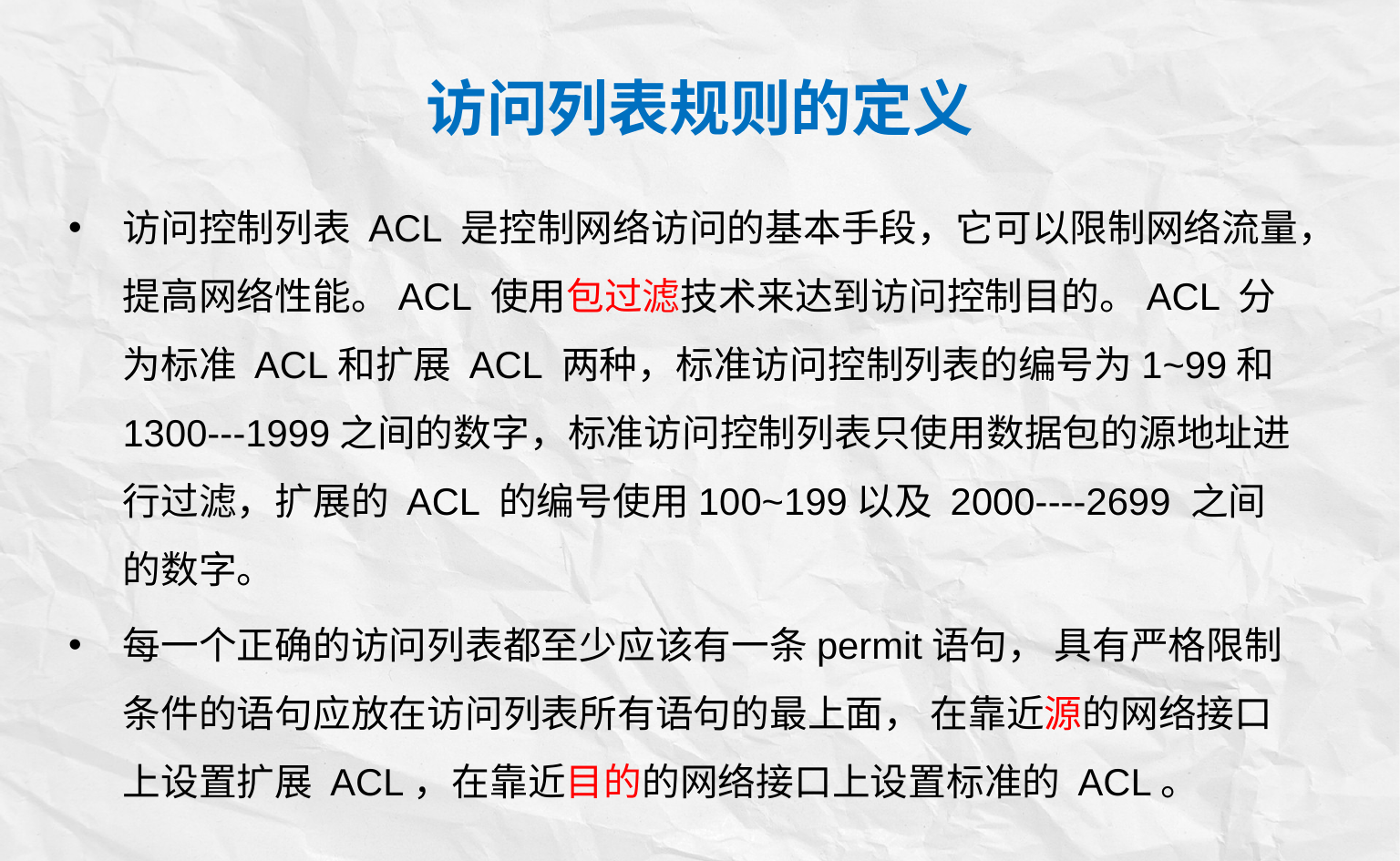

# 访问列表规则的定义
访问控制列表 ACL 是控制网络访问的基本手段，它可以限制网络流量，提高网络性能。ACL 使用包过滤技术来达到访问控制目的。ACL 分为标准 ACL和扩展 ACL 两种，标准访问控制列表的编号为1~99和1300---1999之间的数字，标准访问控制列表只使用数据包的源地址进行过滤，扩展的 ACL 的编号使用100~199以及 2000----2699 之间的数字。
每一个正确的访问列表都至少应该有一条permit语句， 具有严格限制条件的语句应放在访问列表所有语句的最上面， 在靠近源的网络接口上设置扩展 ACL，在靠近目的的网络接口上设置标准的 ACL。

10